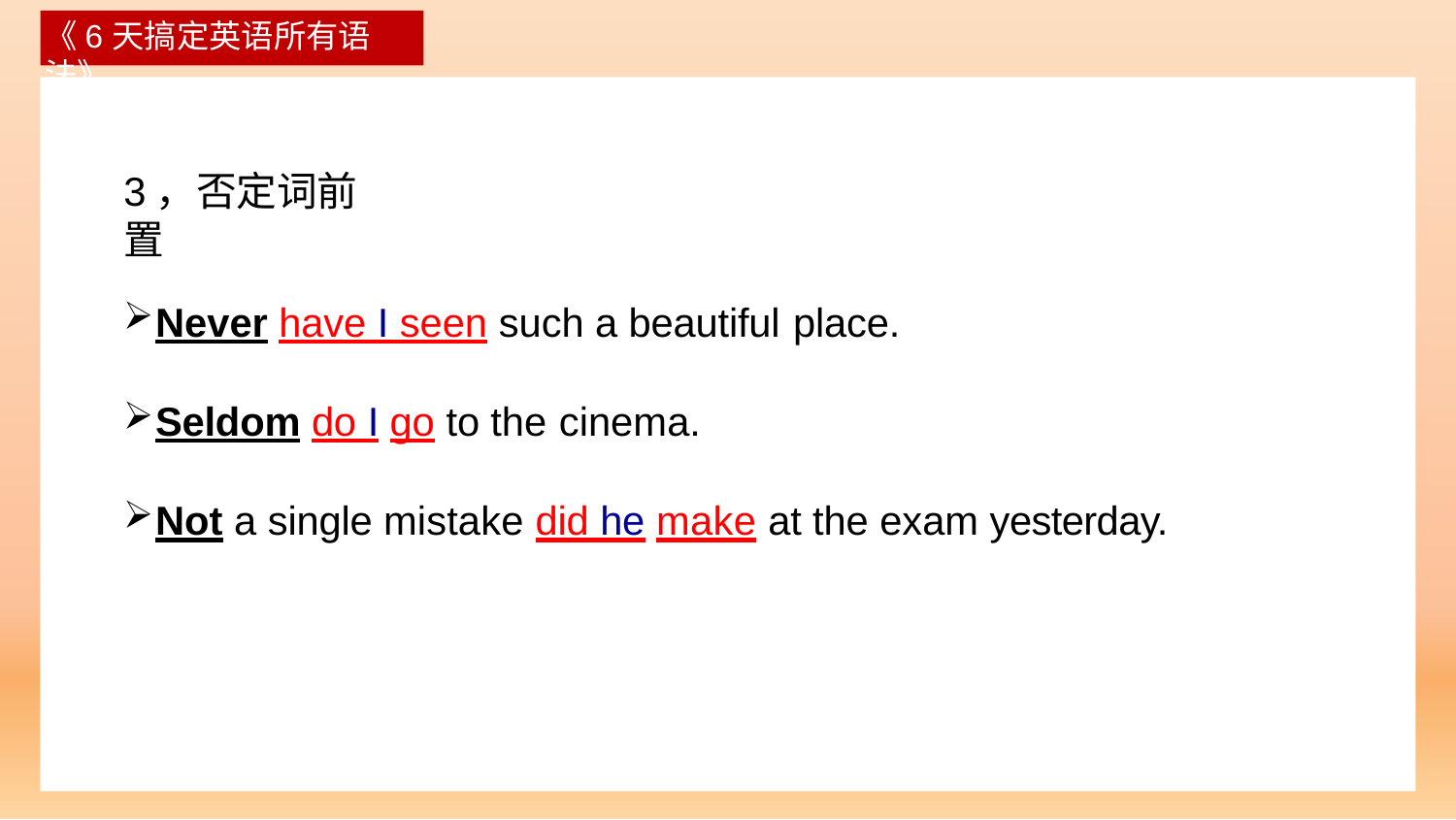

《6天搞定英语所有语法》
# 3，否定词前置
Never have I seen such a beautiful place.

Seldom do I go to the cinema.

Not a single mistake did he make at the exam yesterday.